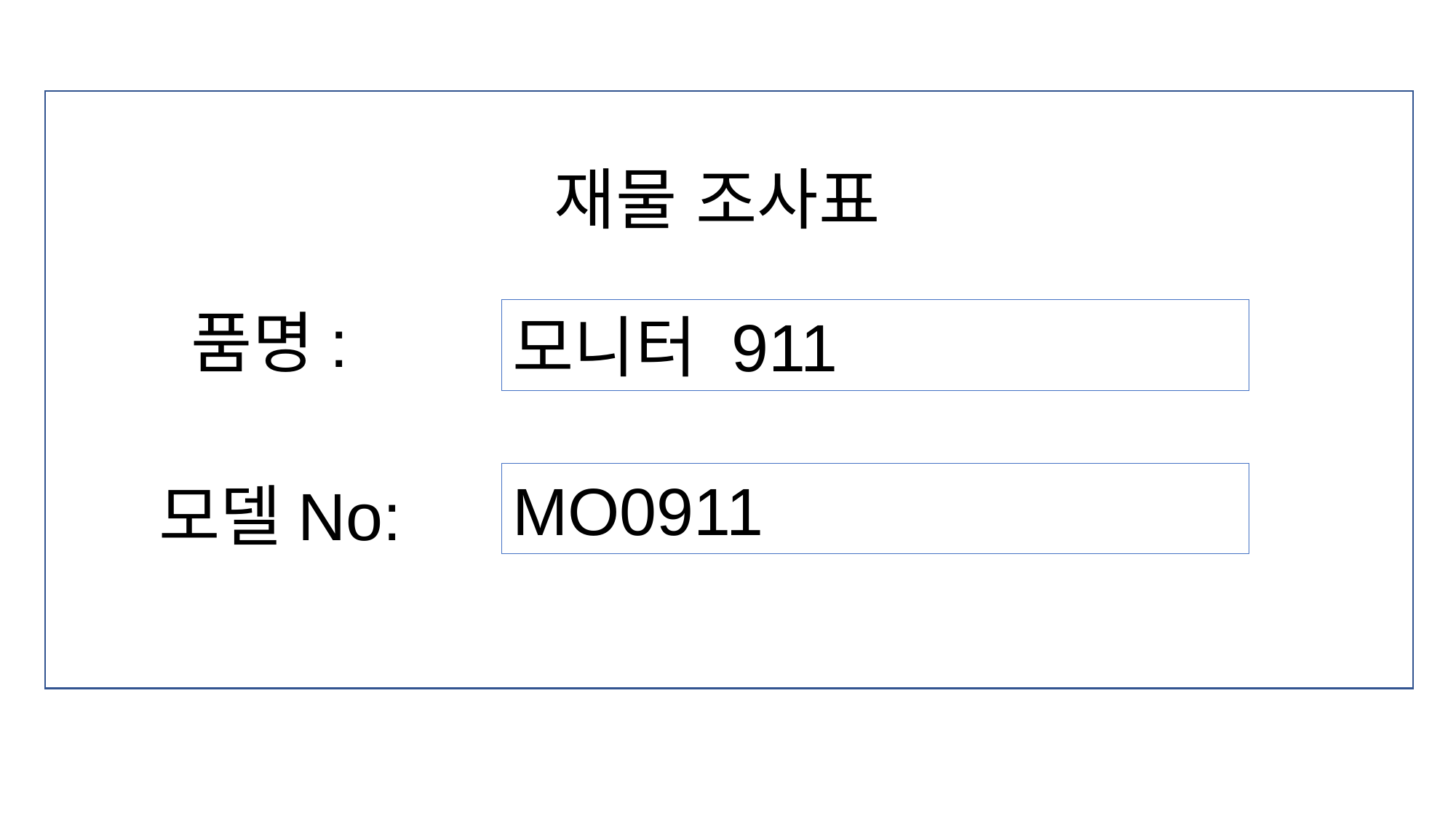

재물 조사표
품명:
모니터 911
MO0911
모델No: